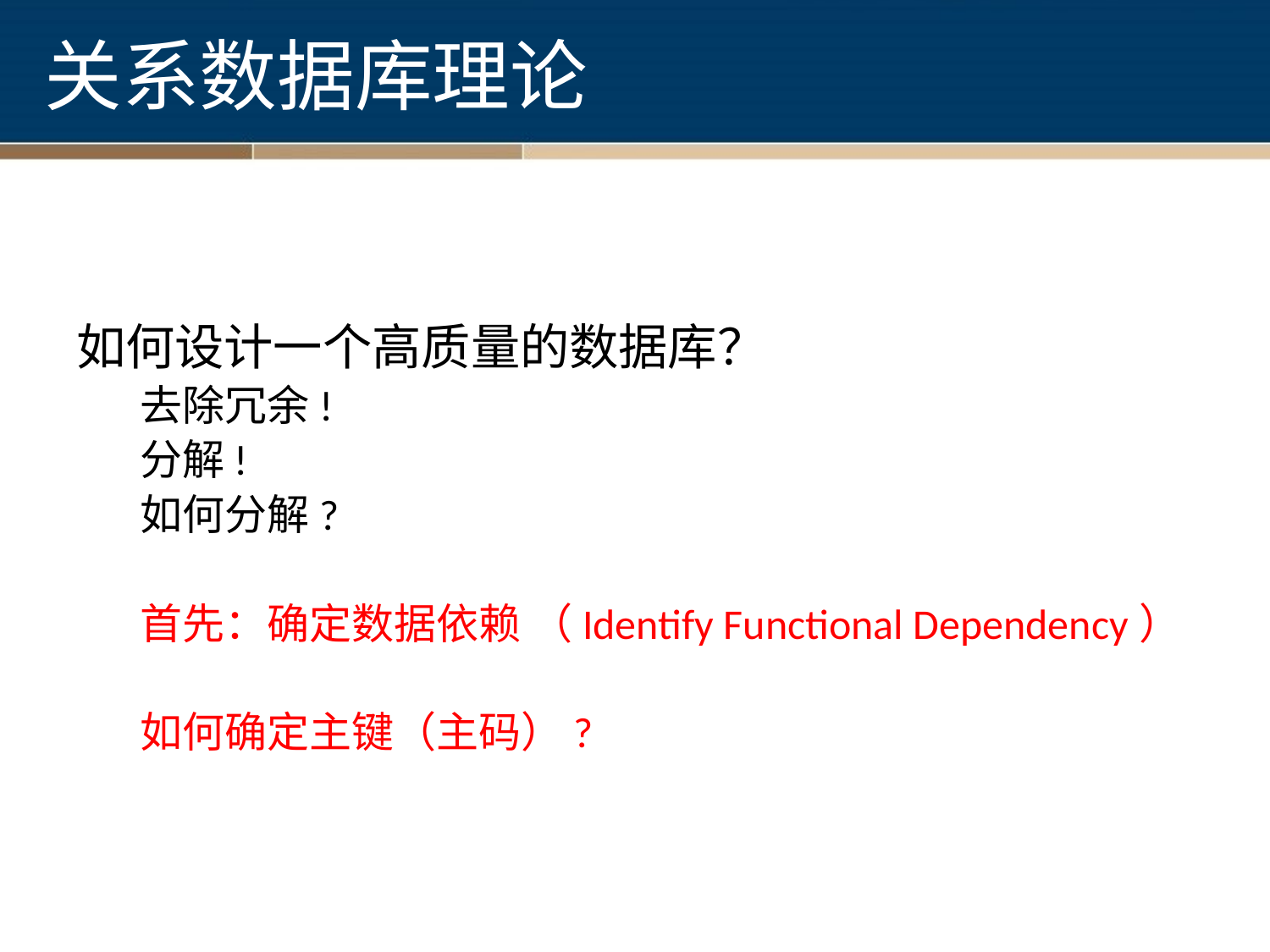

# 关系数据库理论
如何设计一个高质量的数据库？
去除冗余!
分解!
如何分解?

首先：确定数据依赖 （Identify Functional Dependency）

如何确定主键（主码）?